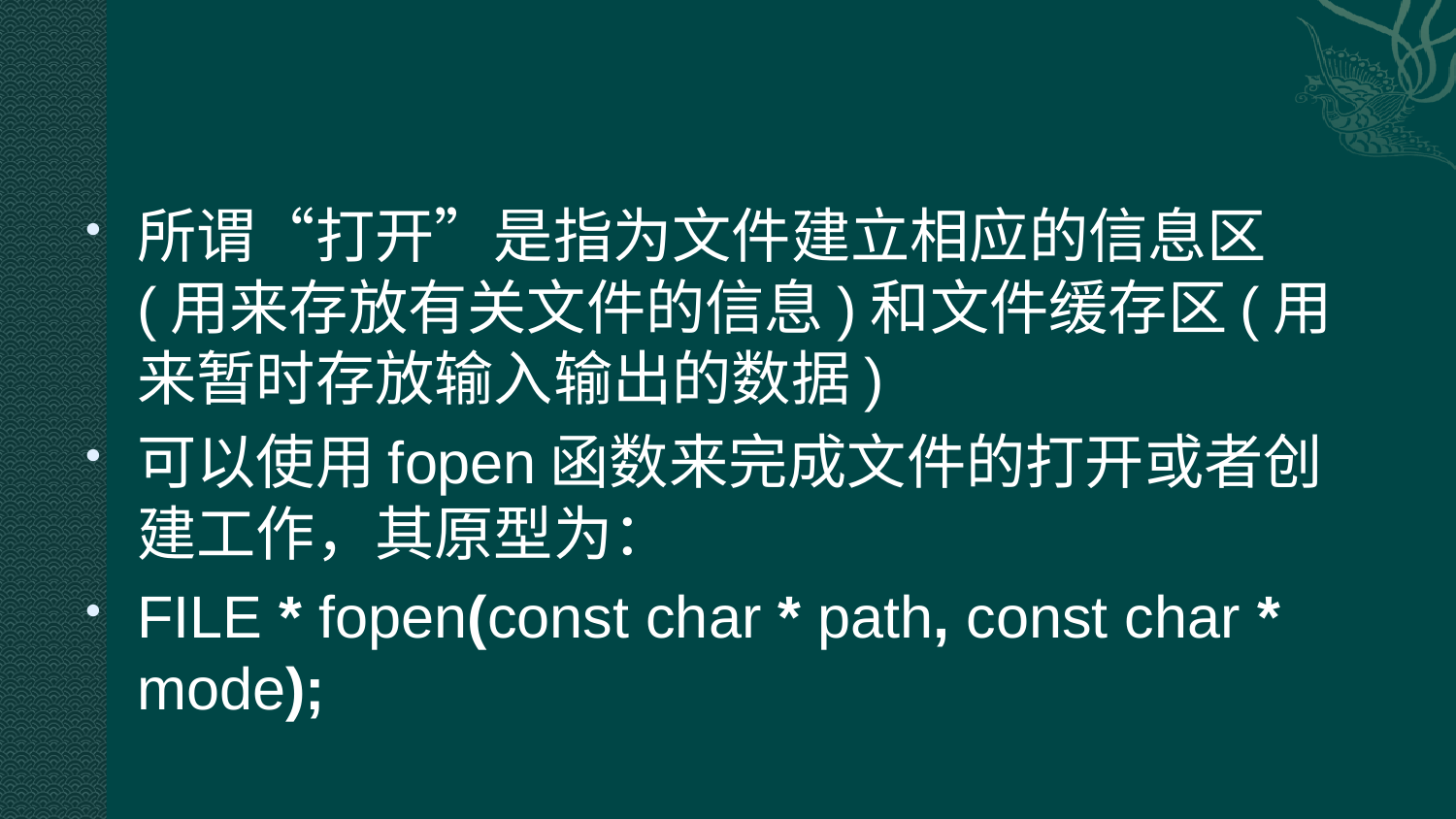

#
所谓“打开”是指为文件建立相应的信息区(用来存放有关文件的信息)和文件缓存区(用来暂时存放输入输出的数据)
可以使用fopen函数来完成文件的打开或者创建工作，其原型为：
FILE * fopen(const char * path, const char * mode);